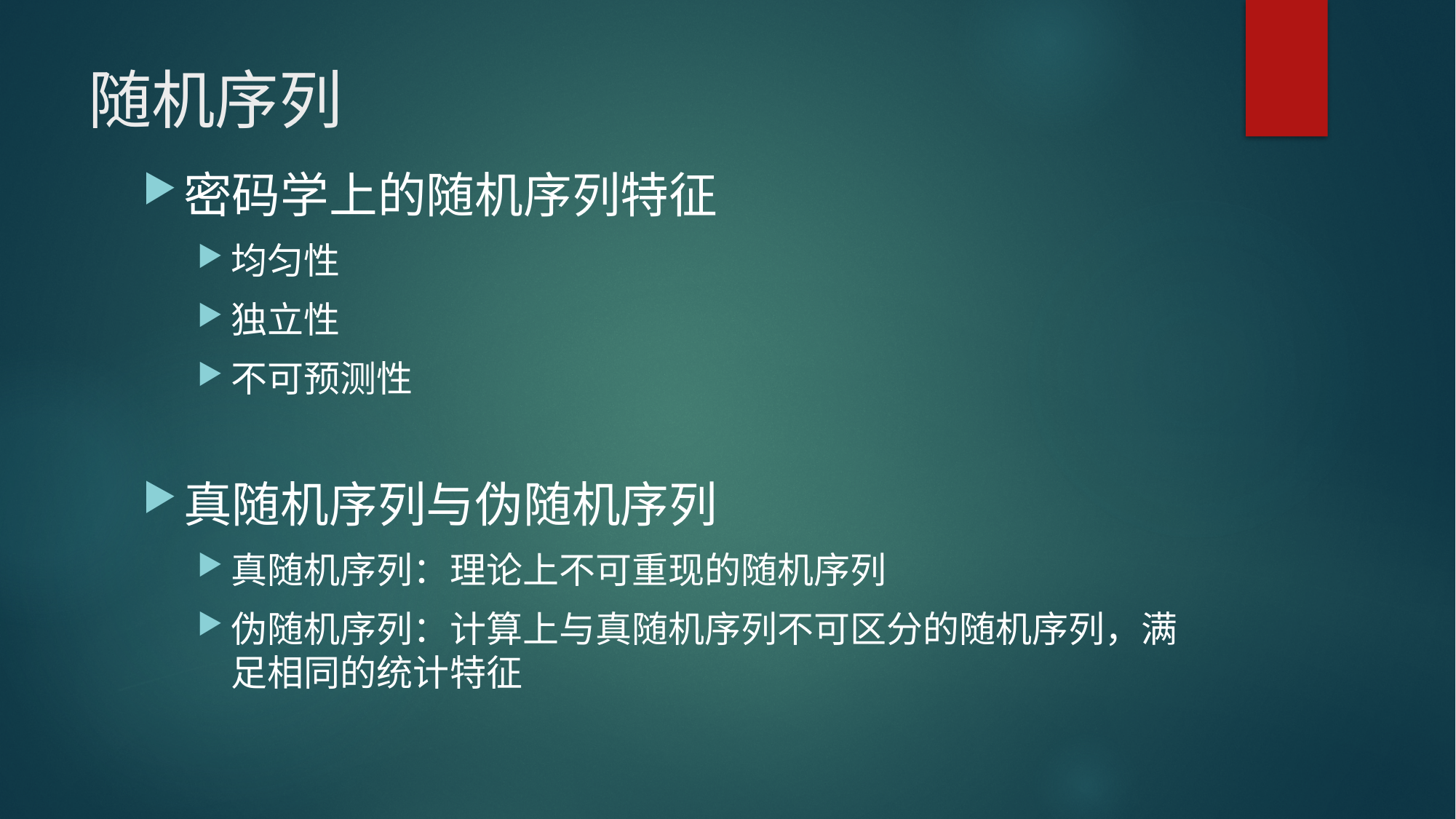

# 随机序列
密码学上的随机序列特征
均匀性
独立性
不可预测性

真随机序列与伪随机序列
真随机序列：理论上不可重现的随机序列
伪随机序列：计算上与真随机序列不可区分的随机序列，满足相同的统计特征